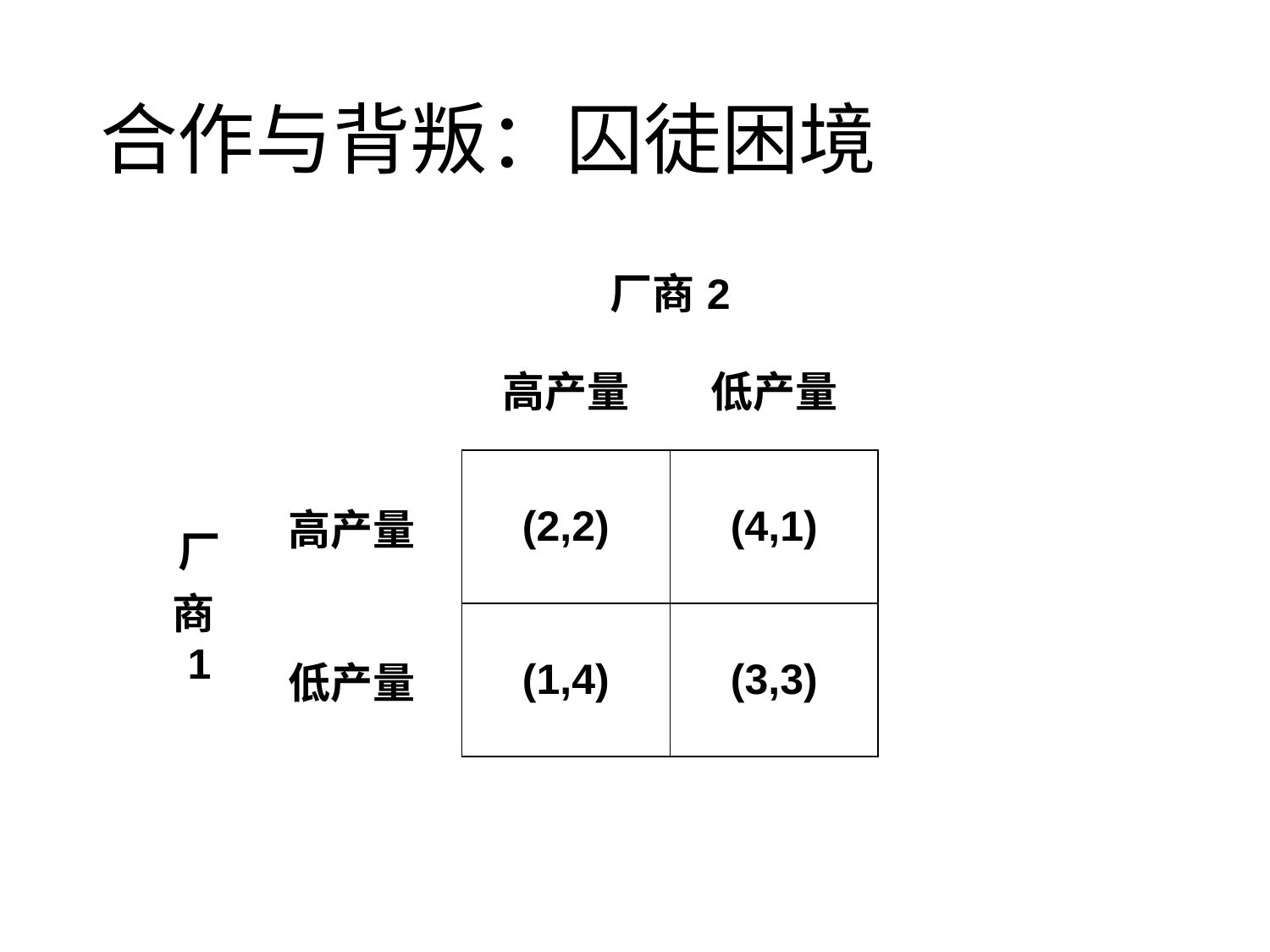

# 合作与背叛：囚徒困境
|  |  | 厂商2 |  |
| --- | --- | --- | --- |
|  |  | 高产量 | 低产量 |
| 厂商1 | 高产量 | (2,2) | (4,1) |
|  | 低产量 | (1,4) | (3,3) |